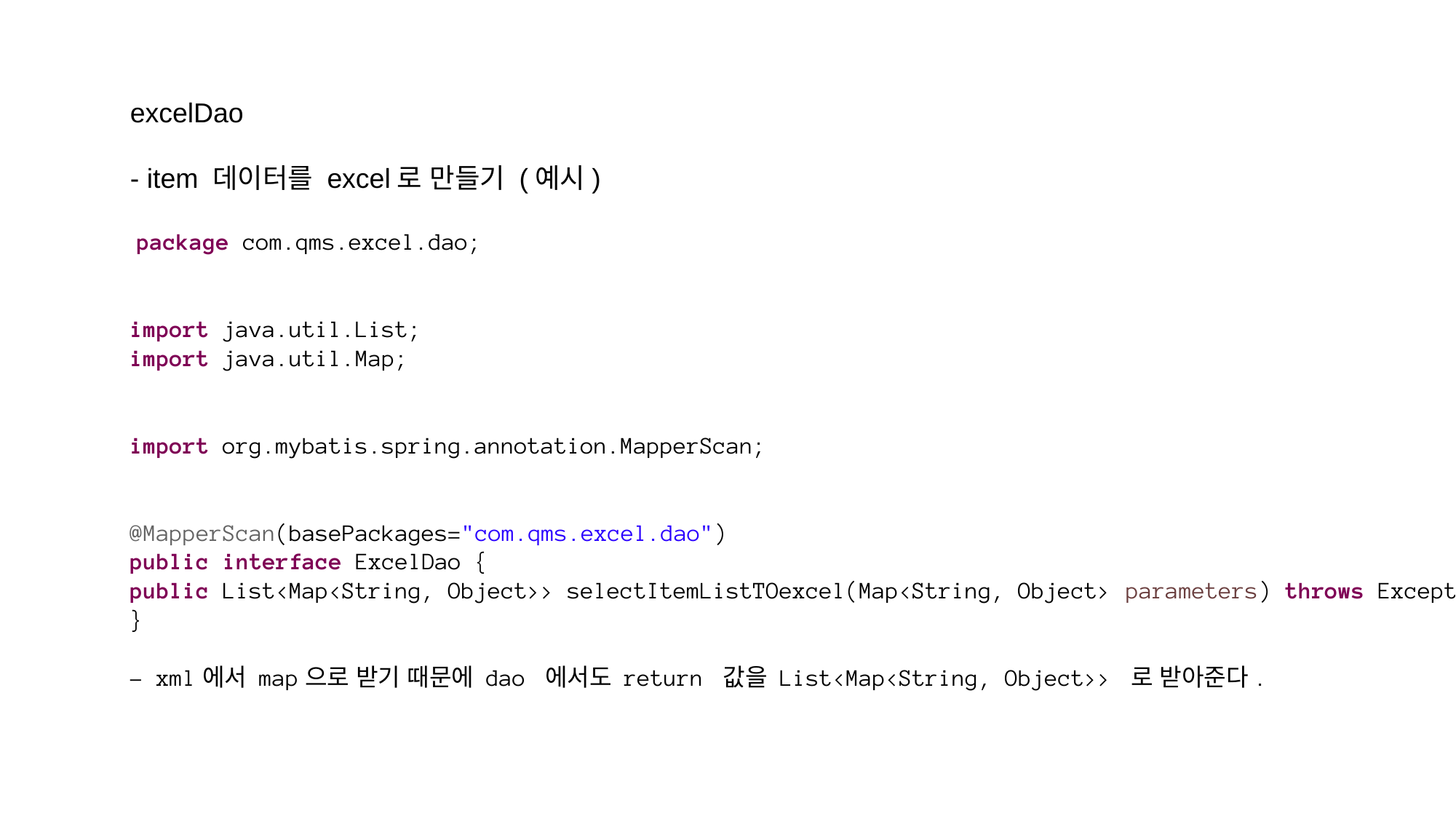

excelDao

- item 데이터를 excel로 만들기 (예시)

 package com.qms.excel.dao;

import java.util.List;
import java.util.Map;

import org.mybatis.spring.annotation.MapperScan;

@MapperScan(basePackages="com.qms.excel.dao")
public interface ExcelDao {
public List<Map<String, Object>> selectItemListTOexcel(Map<String, Object> parameters) throws Exception;
}

- xml에서 map으로 받기 때문에 dao 에서도 return 값을 List<Map<String, Object>> 로 받아준다.